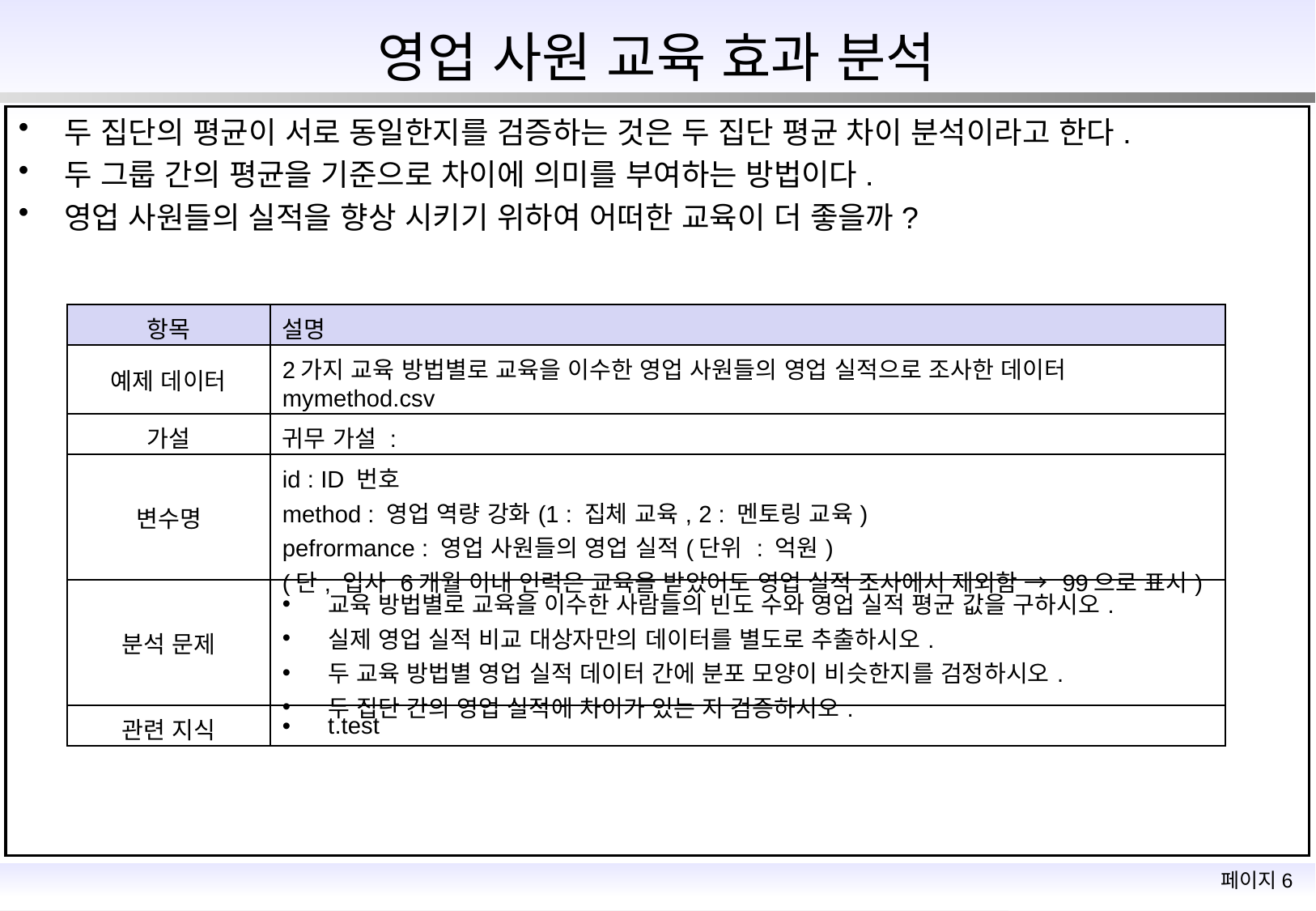

# 영업 사원 교육 효과 분석
두 집단의 평균이 서로 동일한지를 검증하는 것은 두 집단 평균 차이 분석이라고 한다.
두 그룹 간의 평균을 기준으로 차이에 의미를 부여하는 방법이다.
영업 사원들의 실적을 향상 시키기 위하여 어떠한 교육이 더 좋을까?
| 항목 | 설명 |
| --- | --- |
| 예제 데이터 | 2가지 교육 방법별로 교육을 이수한 영업 사원들의 영업 실적으로 조사한 데이터 mymethod.csv |
| 가설 | 귀무 가설 : |
| 변수명 | id : ID 번호 method : 영업 역량 강화(1 : 집체 교육, 2 : 멘토링 교육) pefrormance : 영업 사원들의 영업 실적(단위 : 억원) (단, 입사 6개월 이내 인력은 교육을 받았어도 영업 실적 조사에서 제외함 → 99으로 표시) |
| 분석 문제 | 교육 방법별로 교육을 이수한 사람들의 빈도 수와 영업 실적 평균 값을 구하시오. 실제 영업 실적 비교 대상자만의 데이터를 별도로 추출하시오. 두 교육 방법별 영업 실적 데이터 간에 분포 모양이 비슷한지를 검정하시오. 두 집단 간의 영업 실적에 차이가 있는 지 검증하시오. |
| 관련 지식 | t.test |